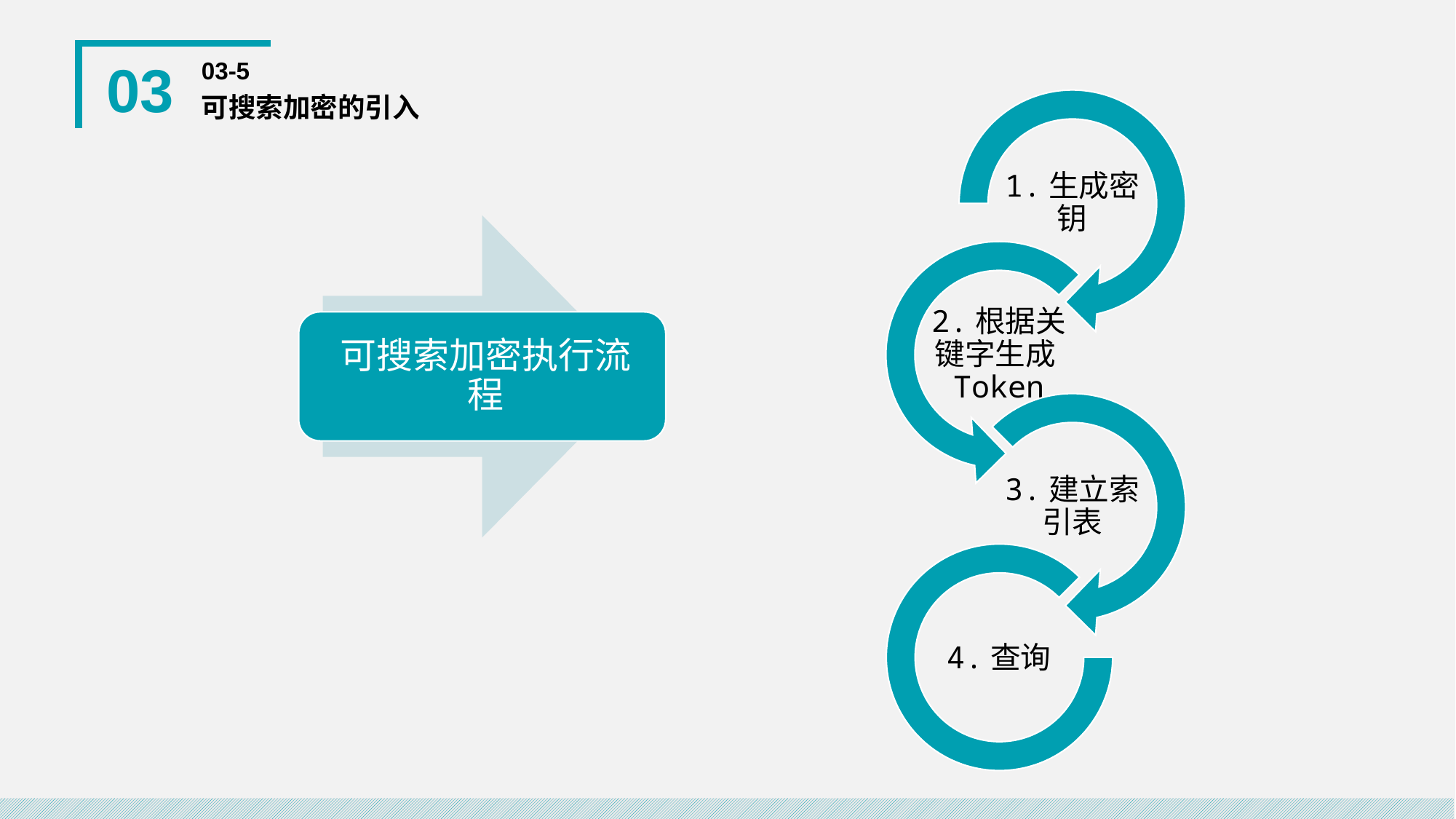

03
03-5
1.生成密钥
2.根据关键字生成Token
3.建立索引表
4.查询
可搜索加密的引入
可搜索加密执行流程